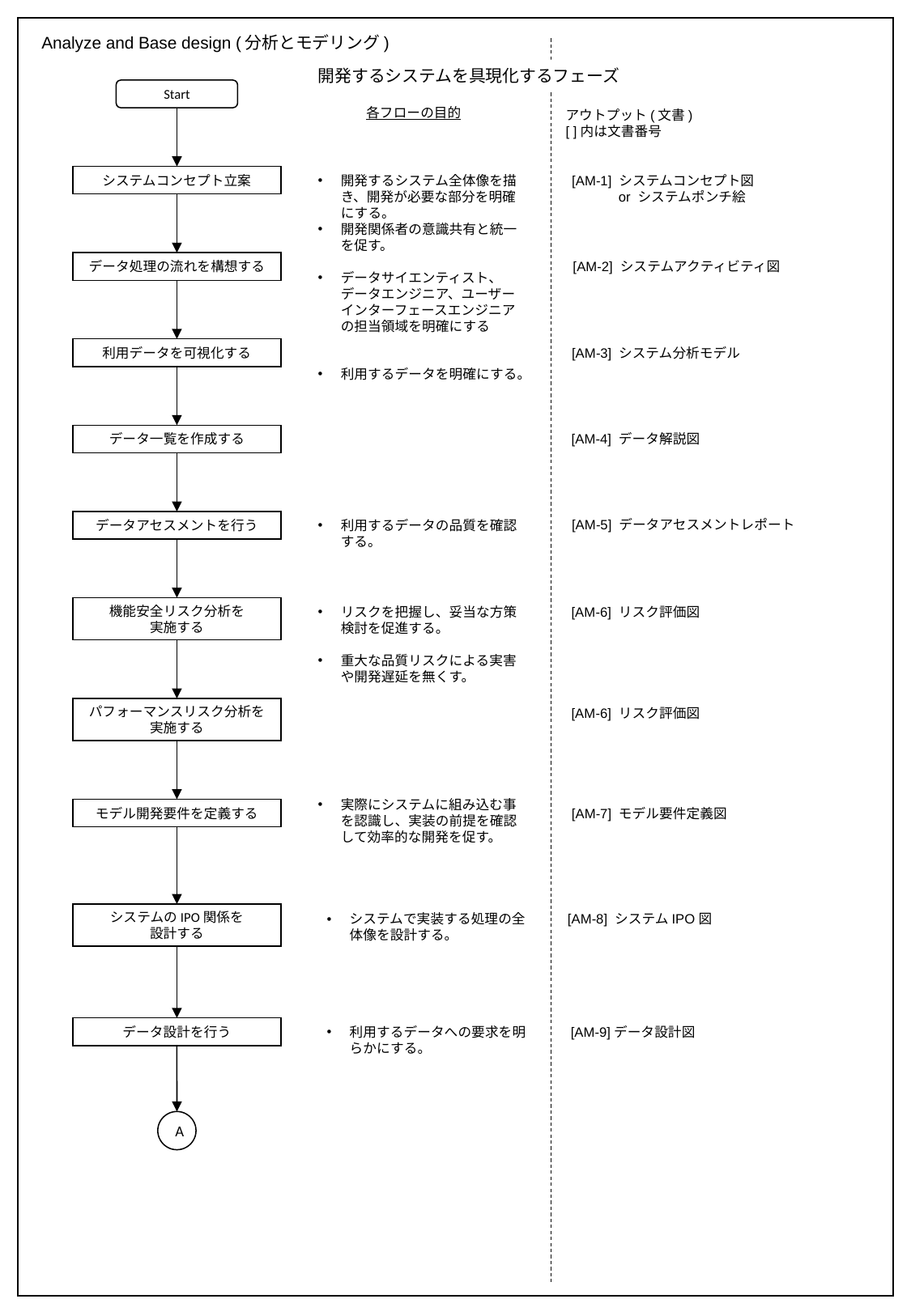

Analyze and Base design (分析とモデリング)
開発するシステムを具現化するフェーズ
Start
各フローの目的
アウトプット(文書)
[ ]内は文書番号
システムコンセプト立案
開発するシステム全体像を描き、開発が必要な部分を明確にする。
開発関係者の意識共有と統一を促す。

データサイエンティスト、データエンジニア、ユーザーインターフェースエンジニアの担当領域を明確にする
[AM-1] システムコンセプト図
　　　 or システムポンチ絵
[AM-2] システムアクティビティ図
データ処理の流れを構想する
利用データを可視化する
[AM-3] システム分析モデル
利用するデータを明確にする。
[AM-4] データ解説図
データ一覧を作成する
[AM-5] データアセスメントレポート
データアセスメントを行う
利用するデータの品質を確認する。
機能安全リスク分析を
実施する
リスクを把握し、妥当な方策検討を促進する。

重大な品質リスクによる実害や開発遅延を無くす。
[AM-6] リスク評価図
パフォーマンスリスク分析を実施する
[AM-6] リスク評価図
実際にシステムに組み込む事を認識し、実装の前提を確認して効率的な開発を促す。
モデル開発要件を定義する
[AM-7] モデル要件定義図
システムのIPO関係を
設計する
[AM-8] システムIPO図
システムで実装する処理の全体像を設計する。
データ設計を行う
利用するデータへの要求を明らかにする。
[AM-9]データ設計図
A